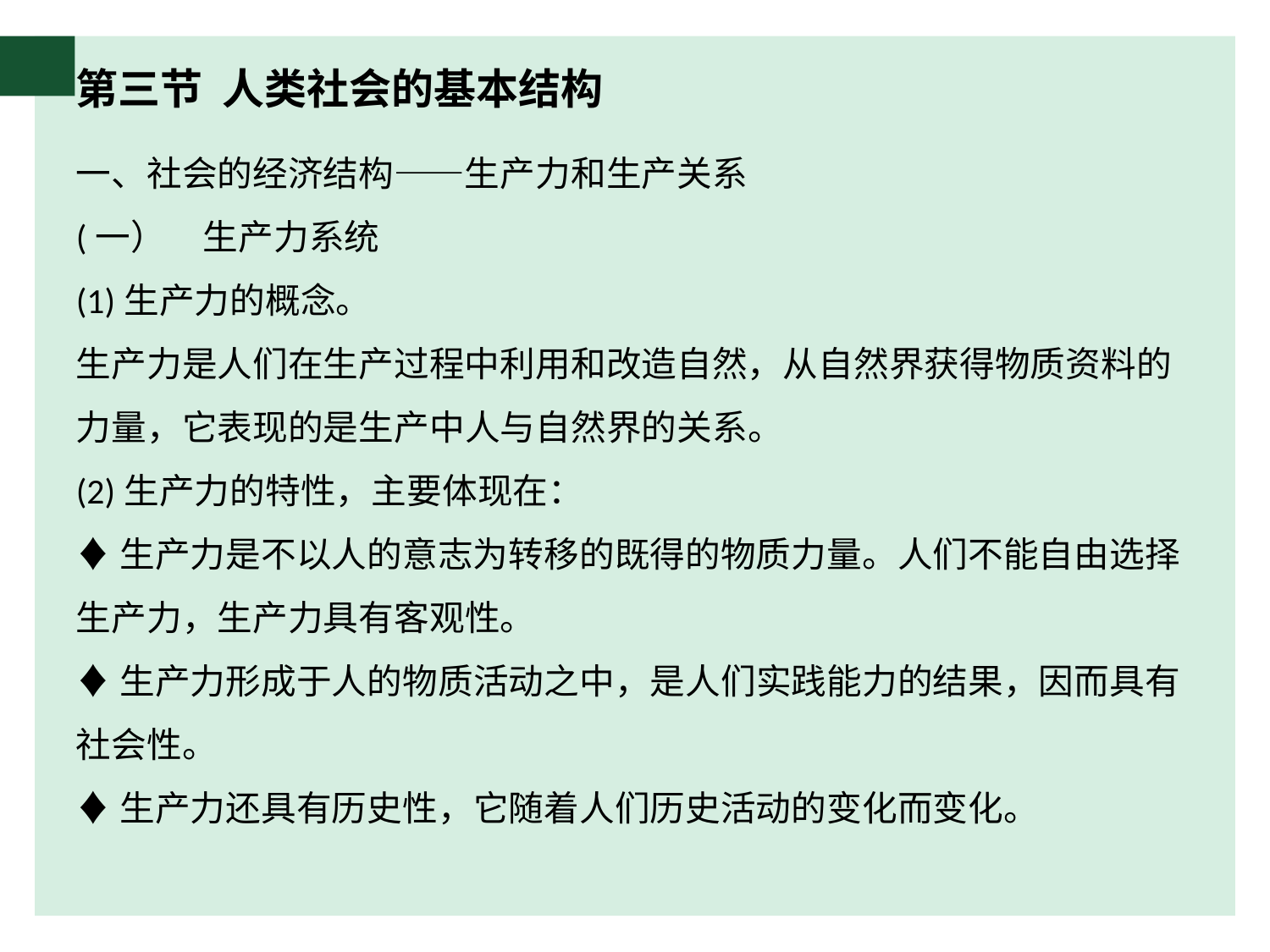

# 第三节  人类社会的基本结构
一、社会的经济结构——生产力和生产关系
(一）	生产力系统
(1)生产力的概念。
生产力是人们在生产过程中利用和改造自然，从自然界获得物质资料的力量，它表现的是生产中人与自然界的关系。
(2)生产力的特性，主要体现在：
♦生产力是不以人的意志为转移的既得的物质力量。人们不能自由选择生产力，生产力具有客观性。
♦生产力形成于人的物质活动之中，是人们实践能力的结果，因而具有社会性。
♦生产力还具有历史性，它随着人们历史活动的变化而变化。